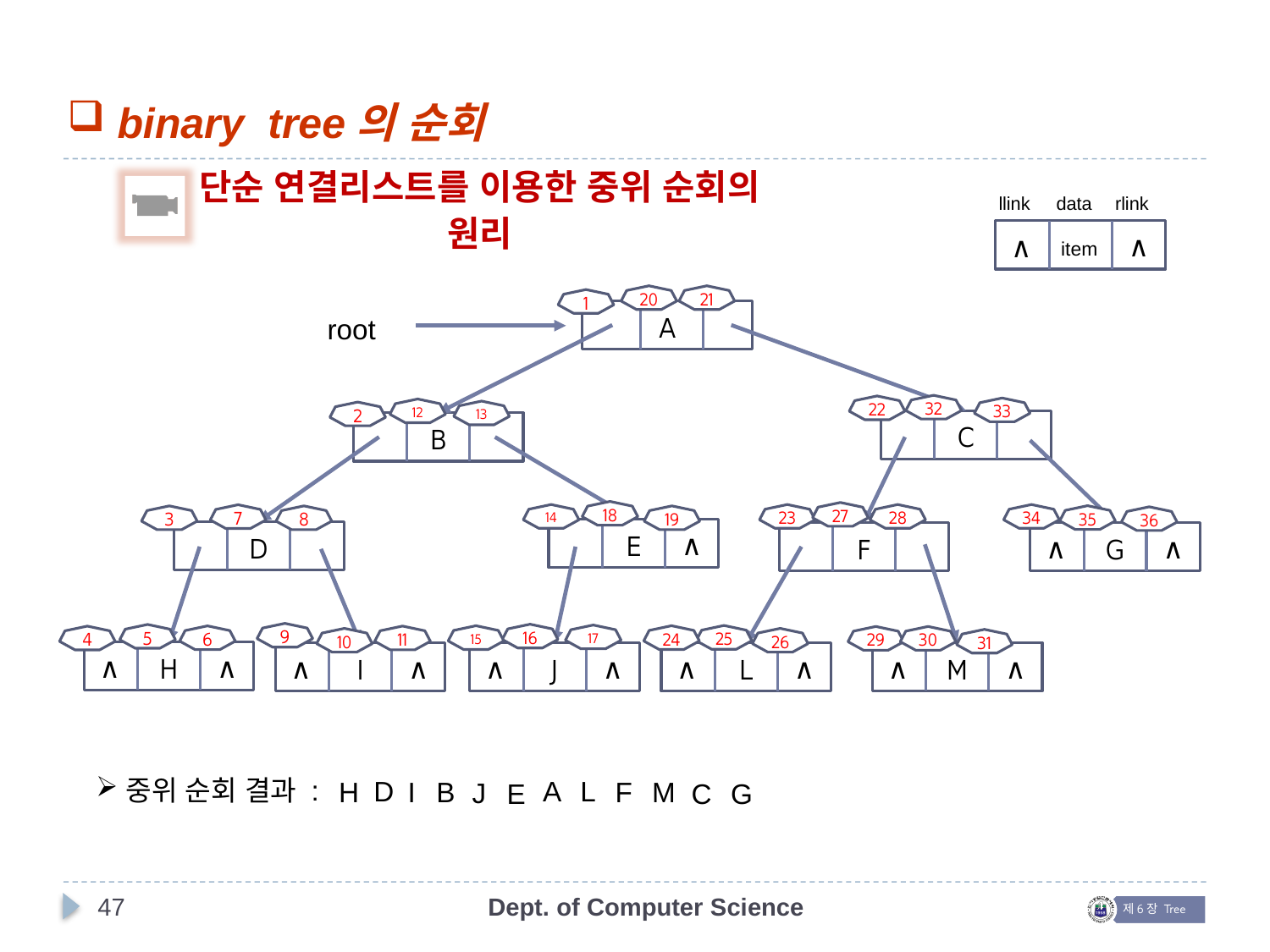

binary  tree의 순회

단순 연결리스트를 이용한 중위 순회의 원리
rlink
llink
data

∧
∧
item
20
21
1
A
root
32
22
33
12
13
2
C
B
18
27
14
23
28
34
7
35
3
8
19
36
∧
E
∧
∧
D
F
G
9
16
5
17
25
15
24
6
11
4
29
30
10
26
31
∧
∧
∧
∧
∧
∧
∧
∧
∧
∧
H
M
I
J
L
중위 순회 결과 :
D
A
L
H
B
M
I
F
J
E
C
G
47
Dept. of Computer Science